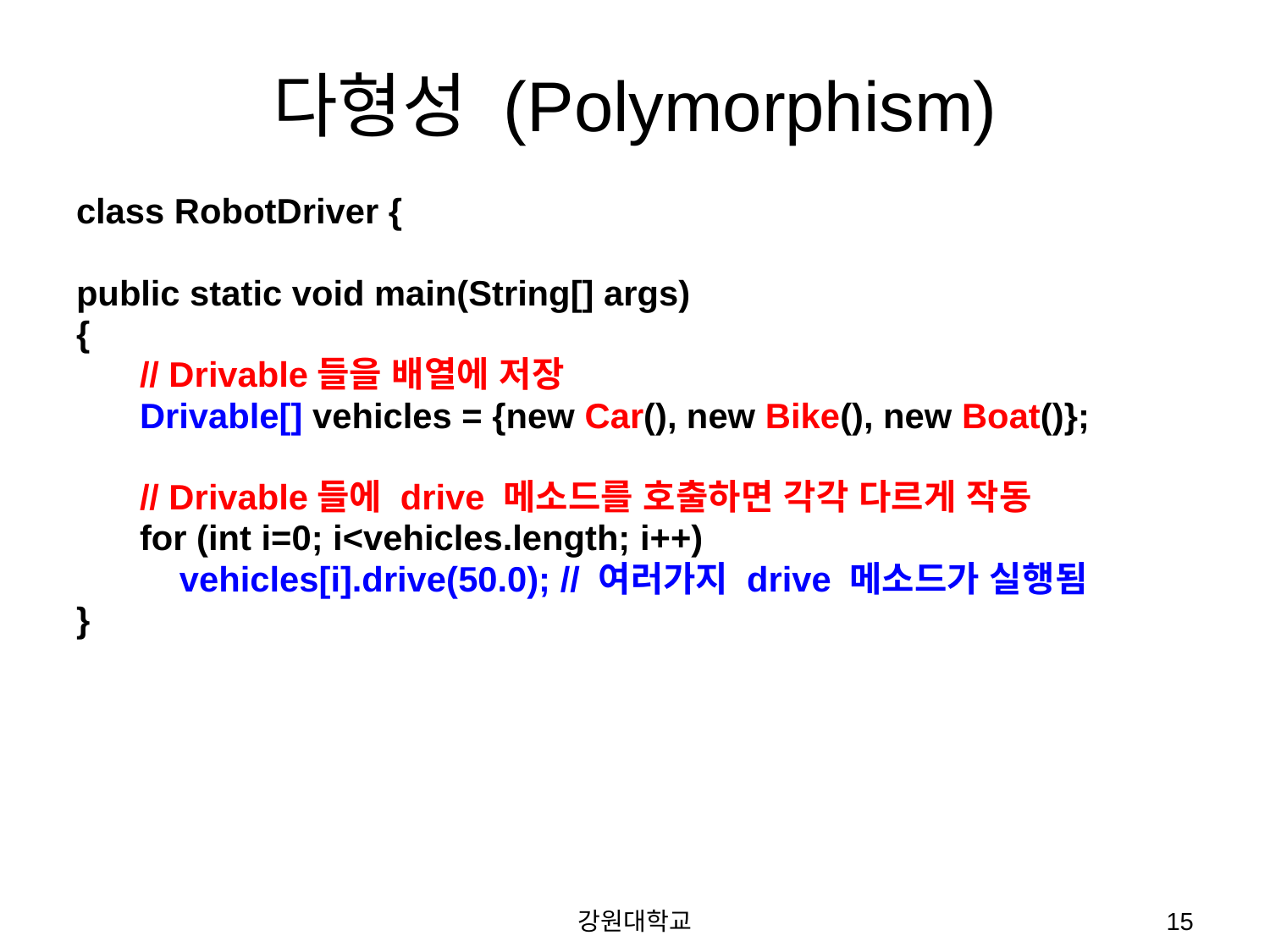

# 다형성 (Polymorphism)
class RobotDriver {

public static void main(String[] args)
{
// Drivable들을 배열에 저장
Drivable[] vehicles = {new Car(), new Bike(), new Boat()};

// Drivable들에 drive 메소드를 호출하면 각각 다르게 작동
for (int i=0; i<vehicles.length; i++)
	vehicles[i].drive(50.0);	// 여러가지 drive 메소드가 실행됨
}
강원대학교
15